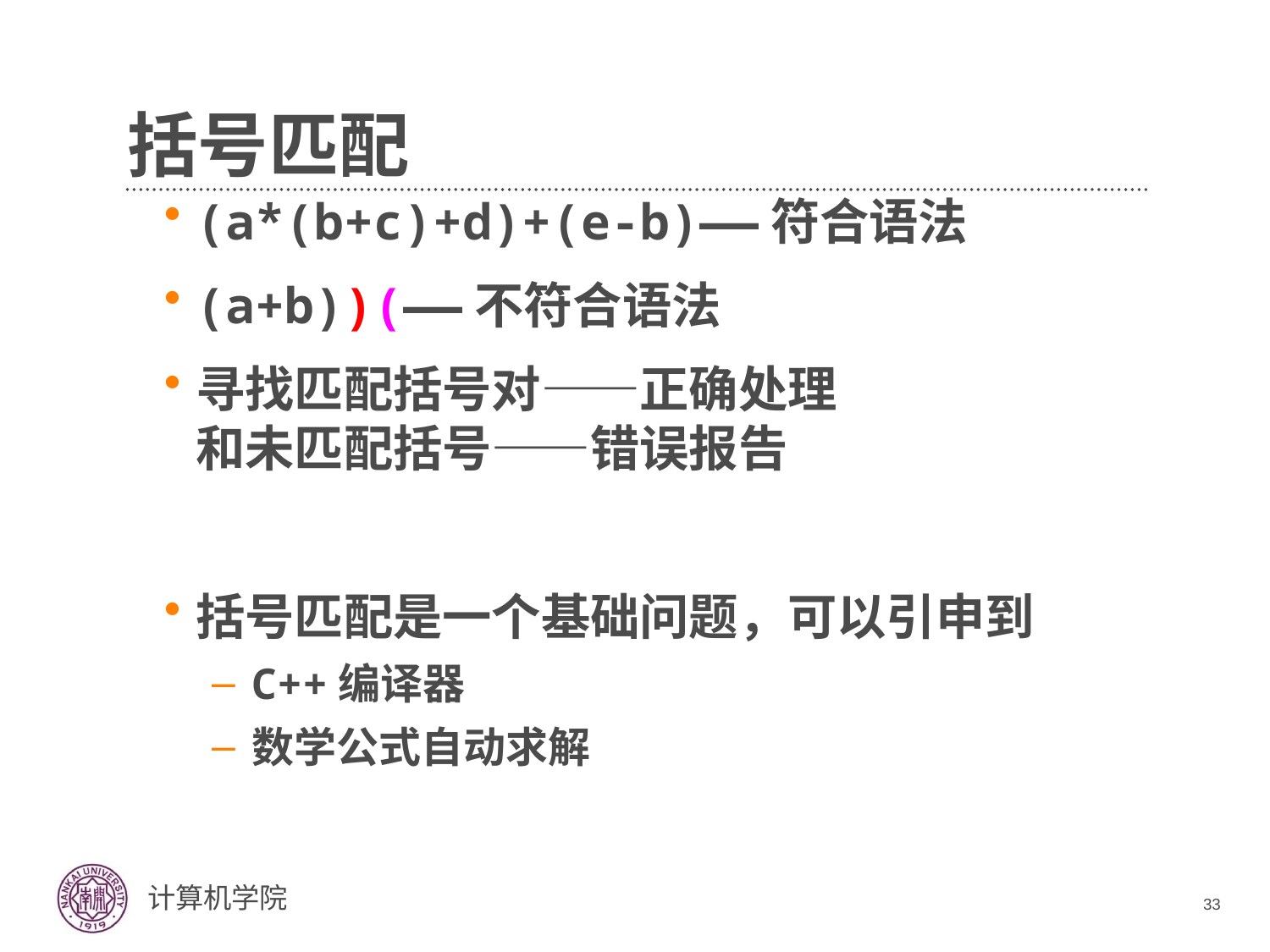

# 括号匹配
(a*(b+c)+d)+(e-b)——符合语法
(a+b))(——不符合语法
寻找匹配括号对——正确处理
和未匹配括号——错误报告

括号匹配是一个基础问题，可以引申到
C++编译器
数学公式自动求解
33